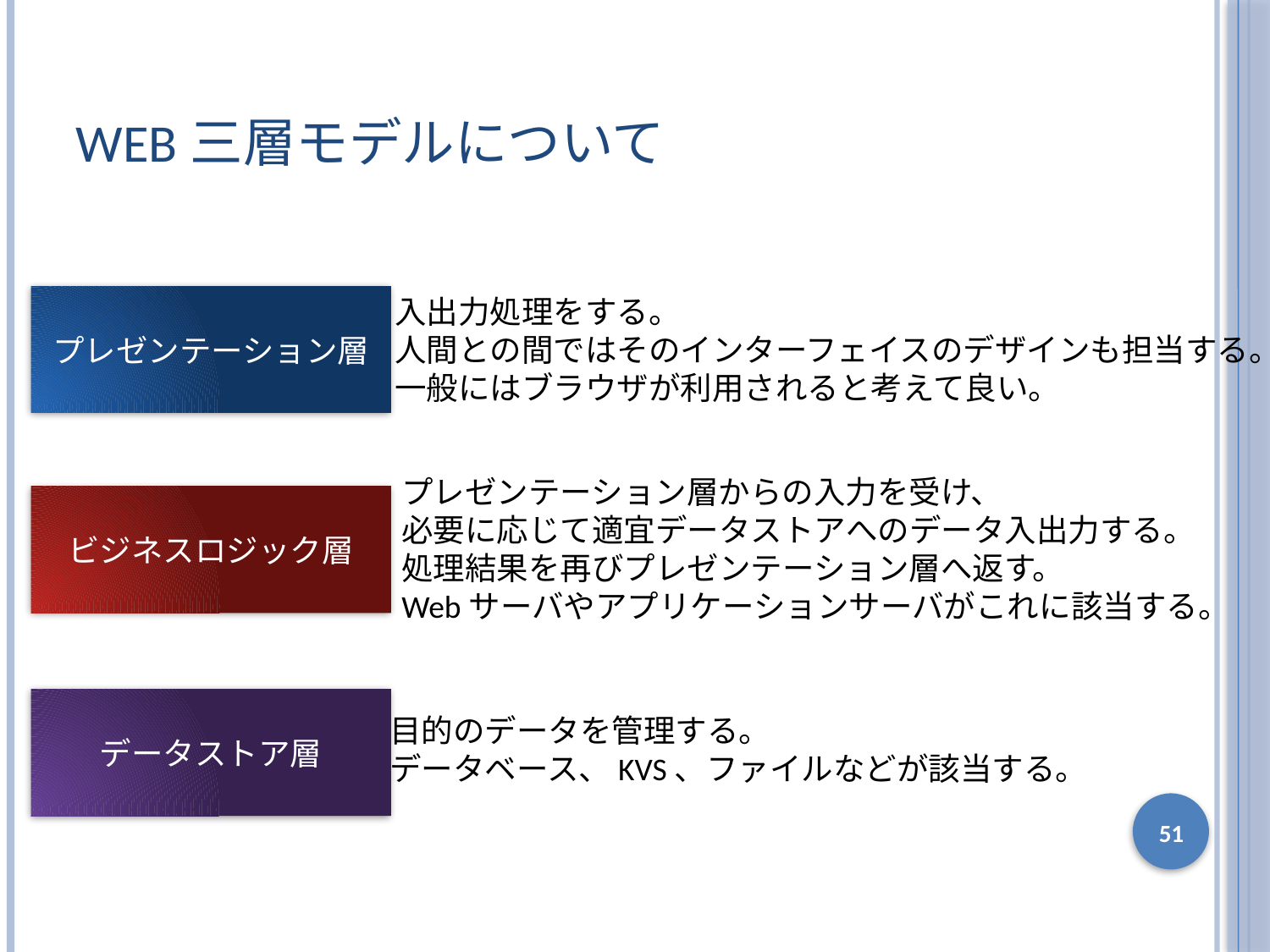

# Web三層モデルについて
プレゼンテーション層
入出力処理をする。
人間との間ではそのインターフェイスのデザインも担当する。
一般にはブラウザが利用されると考えて良い。
プレゼンテーション層からの入力を受け、
必要に応じて適宜データストアへのデータ入出力する。
処理結果を再びプレゼンテーション層へ返す。
Webサーバやアプリケーションサーバがこれに該当する。
ビジネスロジック層
データストア層
目的のデータを管理する。
データベース、KVS、ファイルなどが該当する。
51